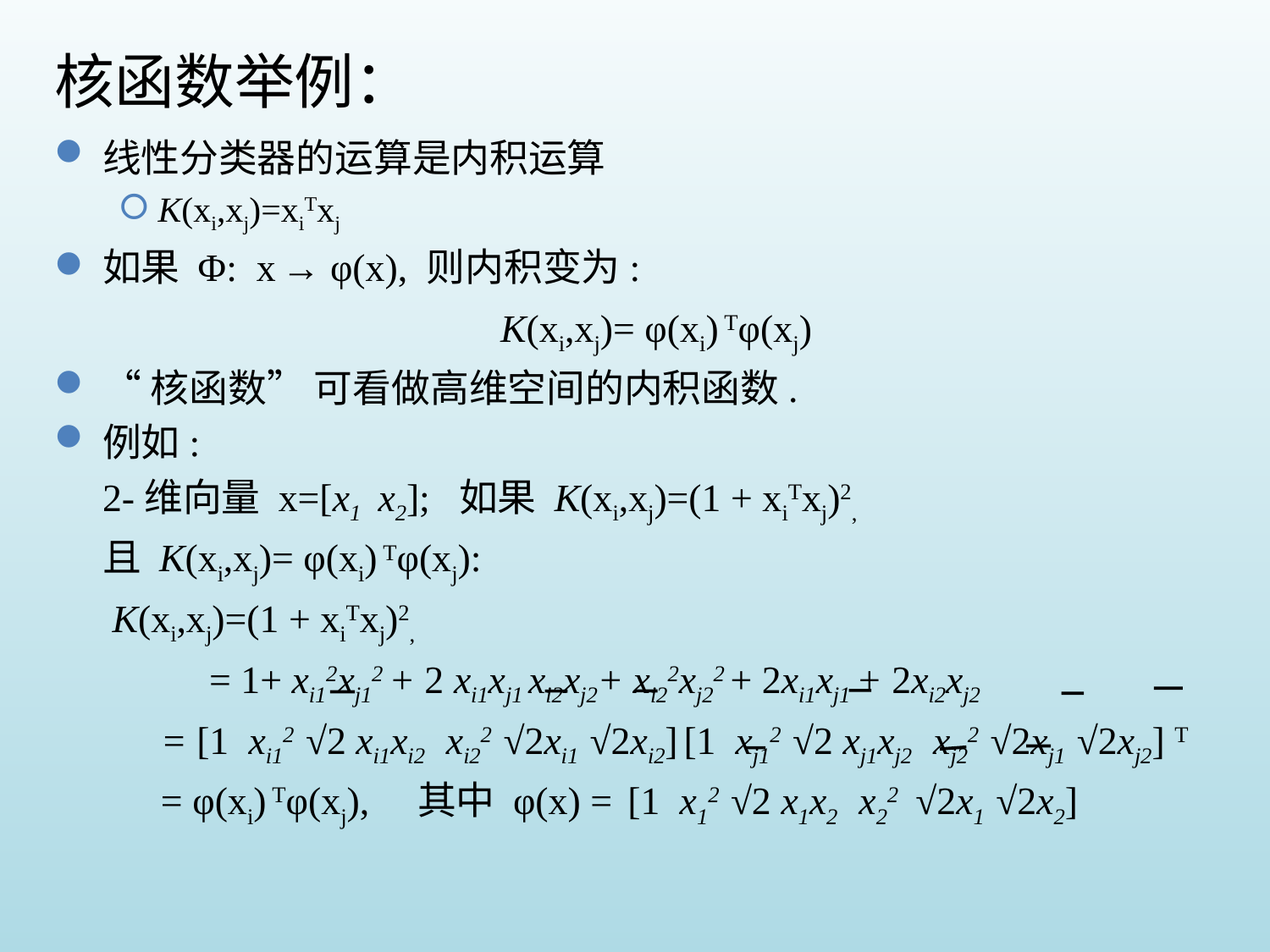

核函数举例：
线性分类器的运算是内积运算
K(xi,xj)=xiTxj
如果 Φ:  x → φ(x), 则内积变为:
K(xi,xj)= φ(xi) Tφ(xj)
“核函数” 可看做高维空间的内积函数.
例如:
	2-维向量 x=[x1   x2];  如果 K(xi,xj)=(1 + xiTxj)2,
	且 K(xi,xj)= φ(xi) Tφ(xj):
	 K(xi,xj)=(1 + xiTxj)2,
                           = 1+ xi12xj12 + 2 xi1xj1 xi2xj2+ xi22xj22 + 2xi1xj1 + 2xi2xj2
	      = [1  xi12  √2 xi1xi2   xi22  √2xi1  √2xi2] [1  xj12  √2 xj1xj2   xj22  √2xj1  √2xj2] T
	      = φ(xi) Tφ(xj),    其中 φ(x) =  [1  x12  √2 x1x2   x22   √2x1  √2x2]